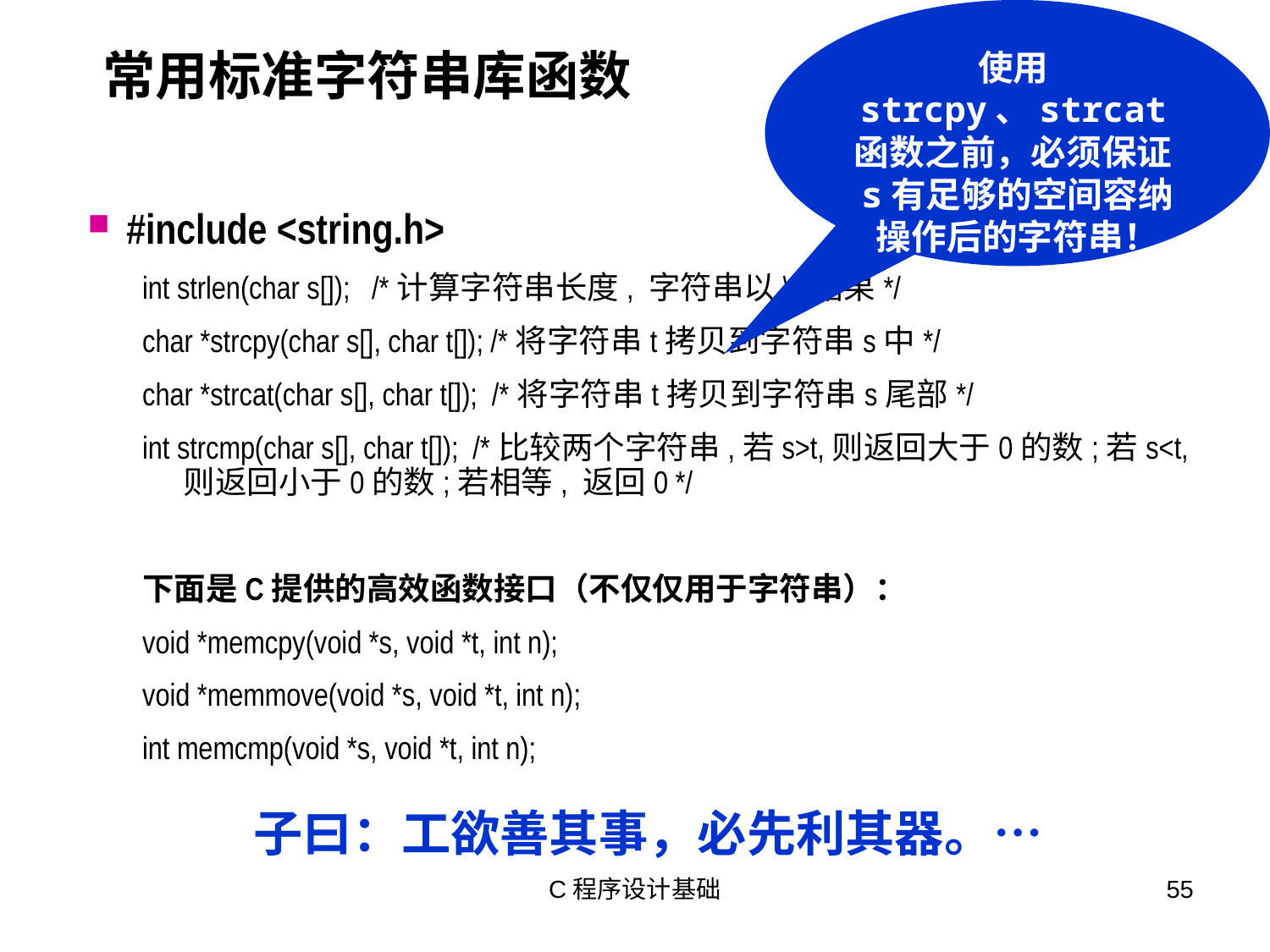

使用strcpy、strcat函数之前，必须保证s有足够的空间容纳操作后的字符串！
# 常用标准字符串库函数
#include <string.h>
int strlen(char s[]);   /*计算字符串长度, 字符串以\0结果*/
char *strcpy(char s[], char t[]); /*将字符串t拷贝到字符串s中*/
char *strcat(char s[], char t[]);  /*将字符串t拷贝到字符串s尾部*/
int strcmp(char s[], char t[]);  /*比较两个字符串,若s>t,则返回大于0的数;若s<t,则返回小于0的数;若相等, 返回0 */

下面是C提供的高效函数接口（不仅仅用于字符串）：
void *memcpy(void *s, void *t, int n);
void *memmove(void *s, void *t, int n);
int memcmp(void *s, void *t, int n);
子曰：工欲善其事，必先利其器。…
C程序设计基础
55